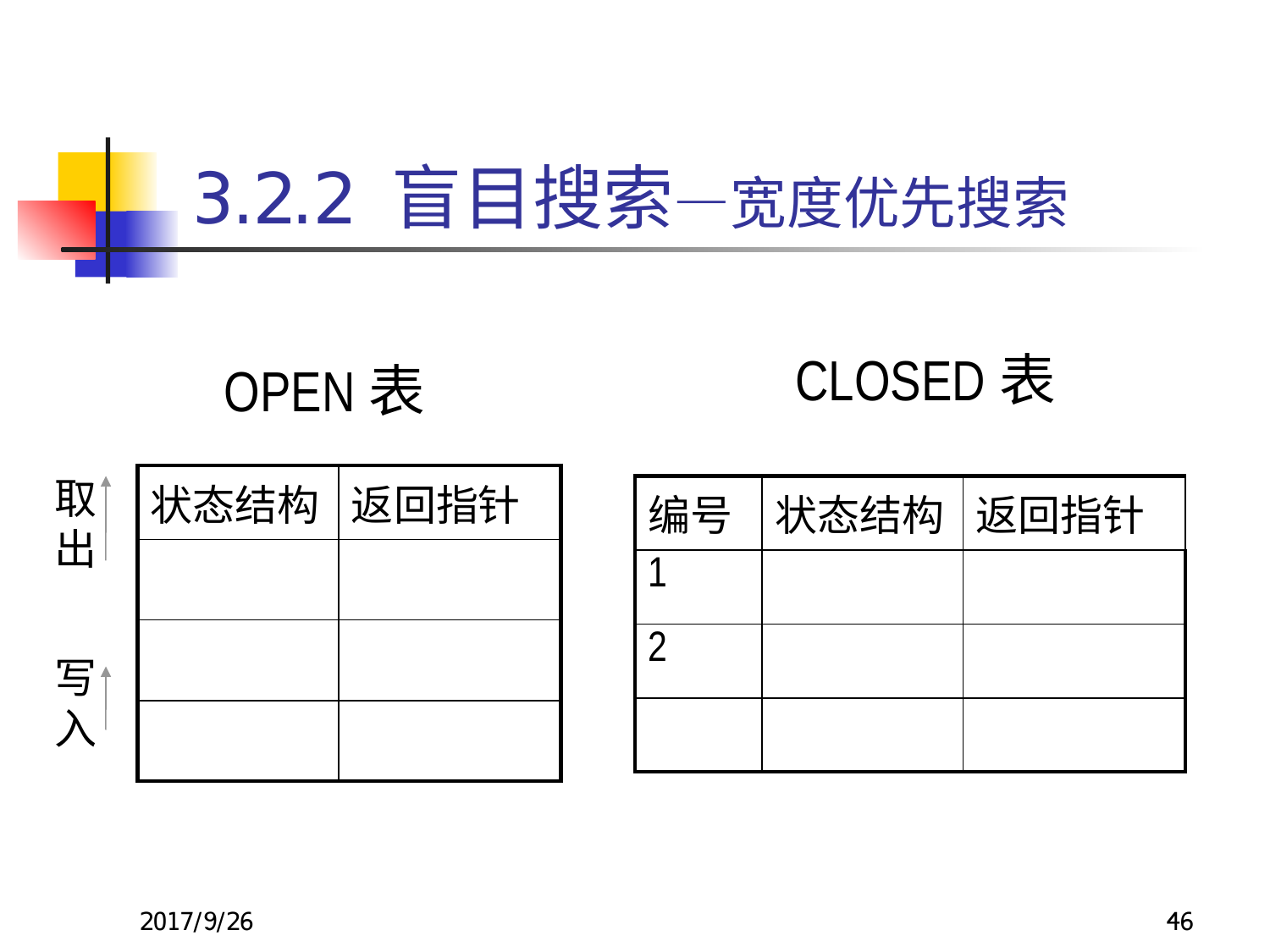

# 3.2.2 盲目搜索—宽度优先搜索
CLOSED表
OPEN表
取出
| 状态结构 | 返回指针 |
| --- | --- |
|  |  |
|  |  |
|  |  |

| 编号 | 状态结构 | 返回指针 |
| --- | --- | --- |
| 1 |  |  |
| 2 |  |  |
|  |  |  |
写入

2017/9/26
46